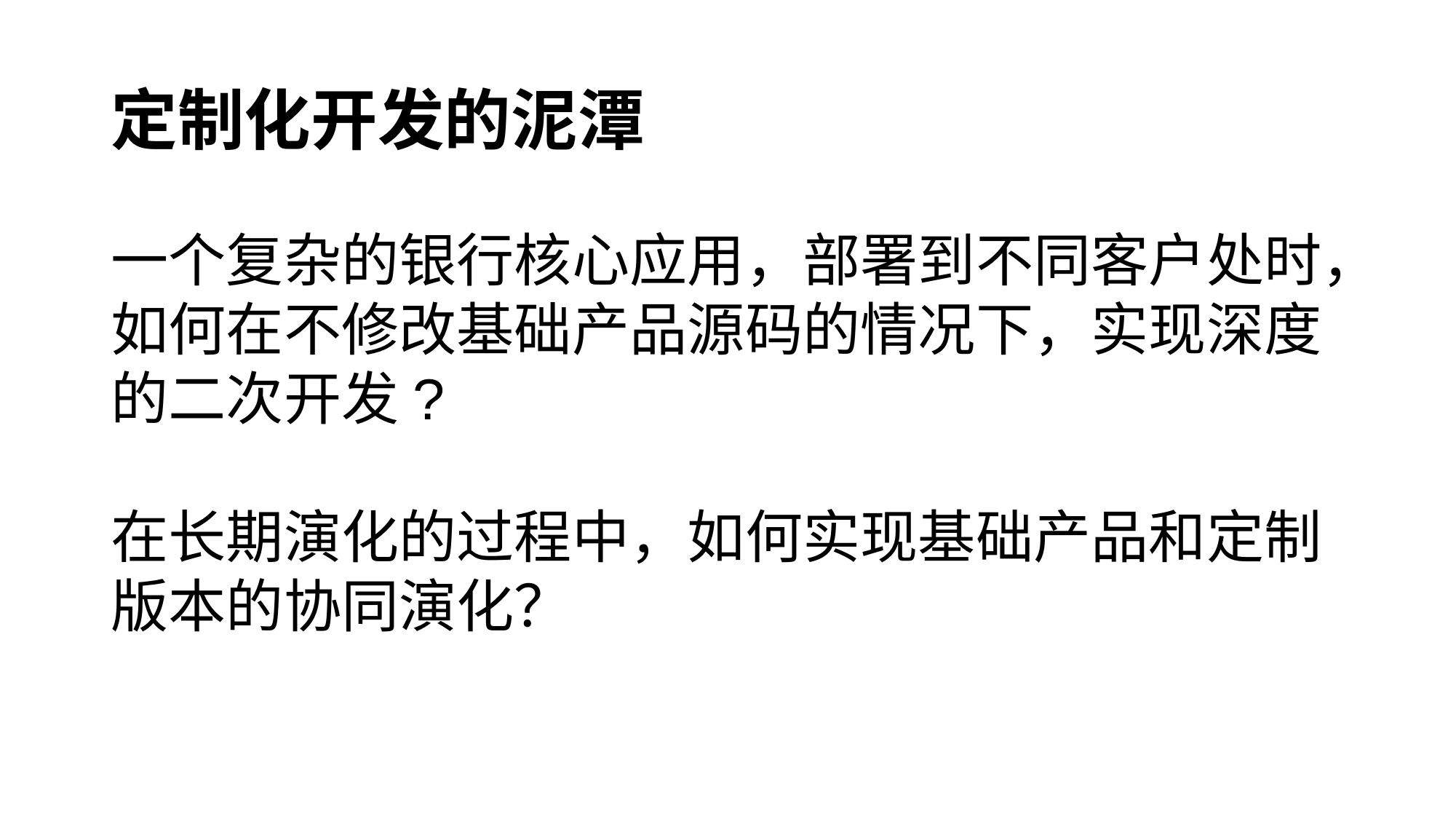

# 定制化开发的泥潭
一个复杂的银行核心应用，部署到不同客户处时，如何在不修改基础产品源码的情况下，实现深度的二次开发?

在长期演化的过程中，如何实现基础产品和定制版本的协同演化？